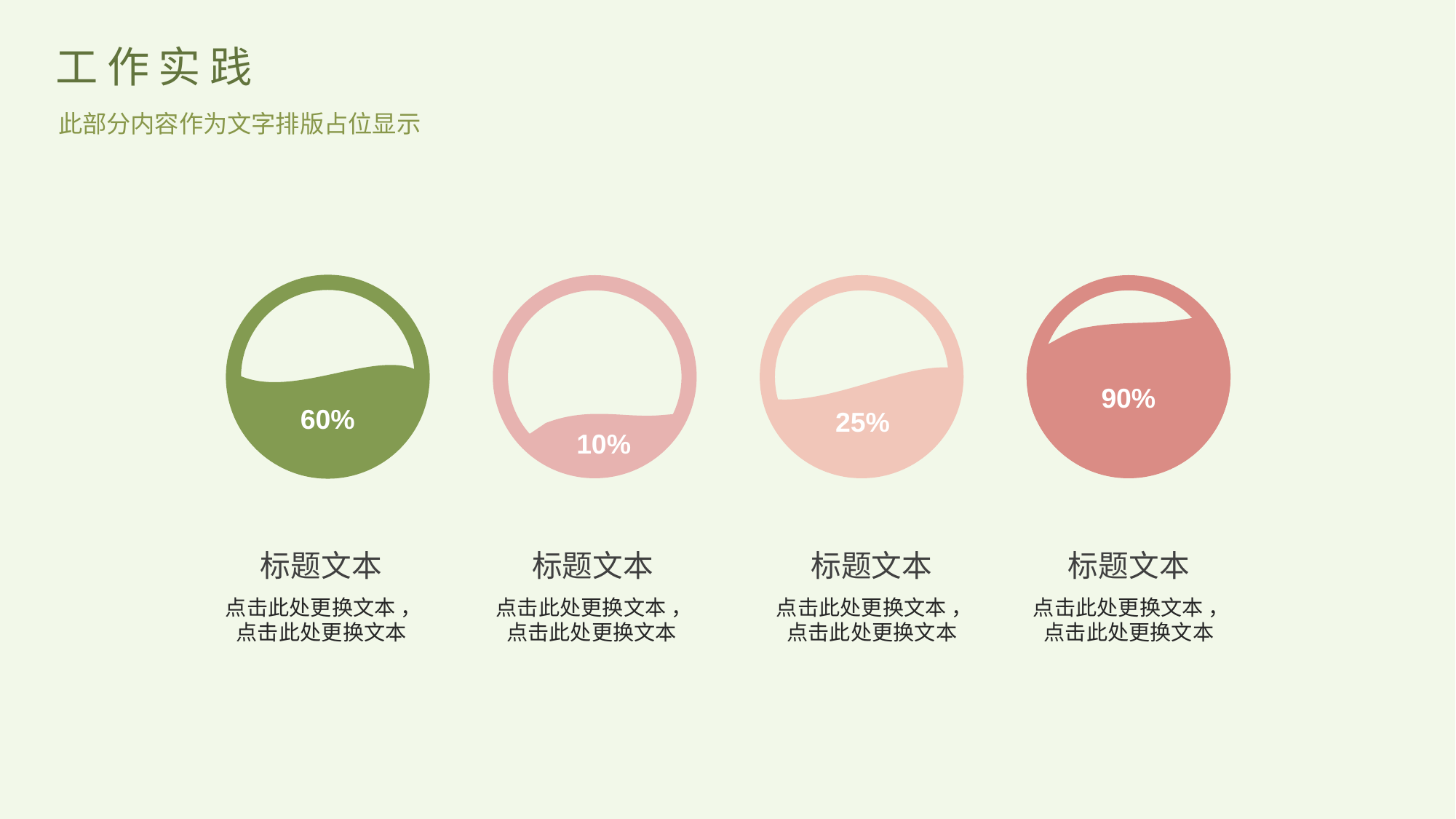

工作实践
此部分内容作为文字排版占位显示

90%
60%
25%
10%
标题文本
点击此处更换文本 ，点击此处更换文本
标题文本
点击此处更换文本 ，点击此处更换文本
标题文本
点击此处更换文本 ，点击此处更换文本
标题文本
点击此处更换文本 ，点击此处更换文本